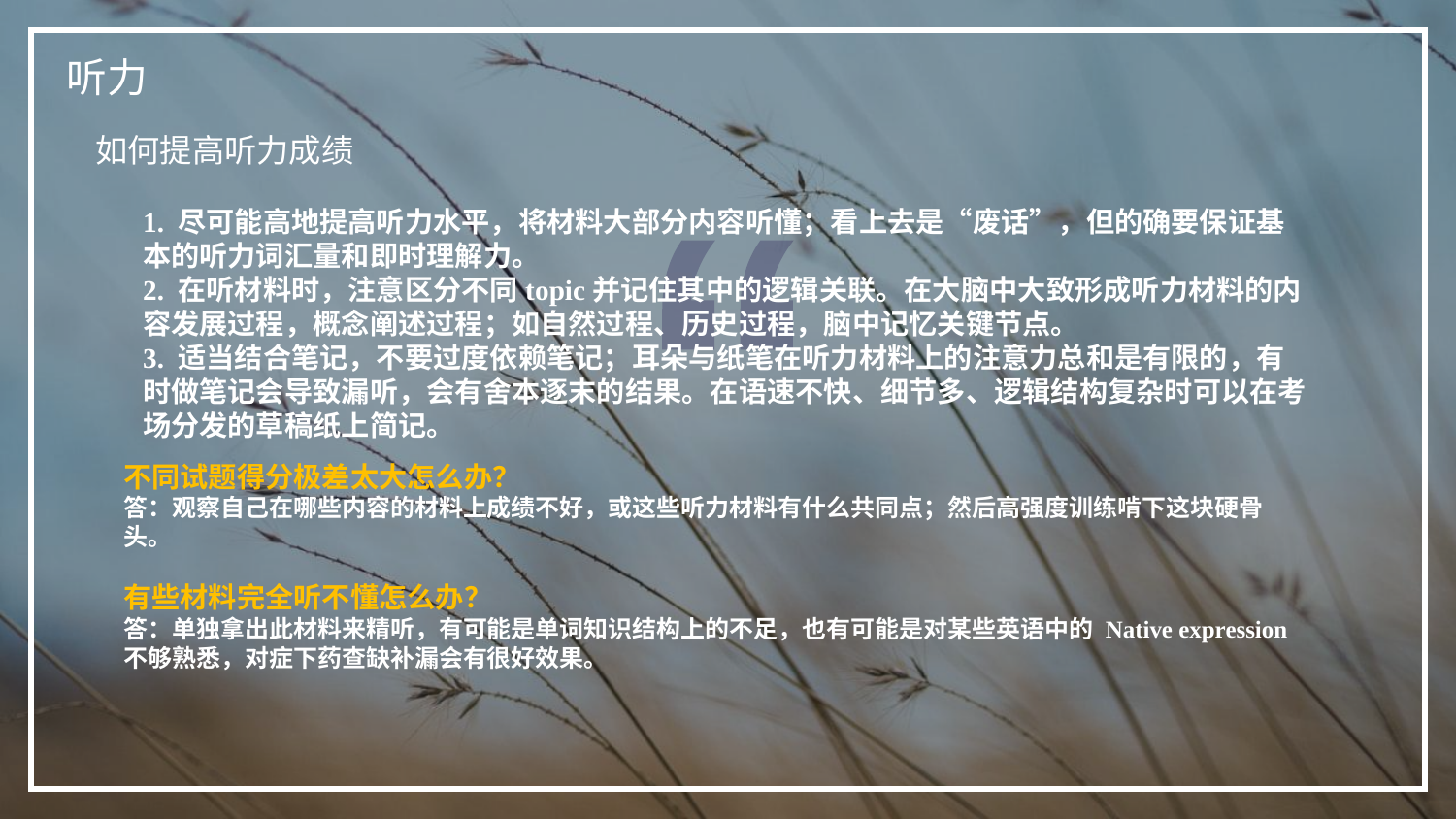

听力
如何提高听力成绩
1. 尽可能高地提高听力水平，将材料大部分内容听懂；看上去是“废话”，但的确要保证基本的听力词汇量和即时理解力。
2. 在听材料时，注意区分不同topic并记住其中的逻辑关联。在大脑中大致形成听力材料的内容发展过程，概念阐述过程；如自然过程、历史过程，脑中记忆关键节点。
3. 适当结合笔记，不要过度依赖笔记；耳朵与纸笔在听力材料上的注意力总和是有限的，有时做笔记会导致漏听，会有舍本逐末的结果。在语速不快、细节多、逻辑结构复杂时可以在考场分发的草稿纸上简记。
不同试题得分极差太大怎么办？
答：观察自己在哪些内容的材料上成绩不好，或这些听力材料有什么共同点；然后高强度训练啃下这块硬骨头。

有些材料完全听不懂怎么办？
答：单独拿出此材料来精听，有可能是单词知识结构上的不足，也有可能是对某些英语中的 Native expression不够熟悉，对症下药查缺补漏会有很好效果。